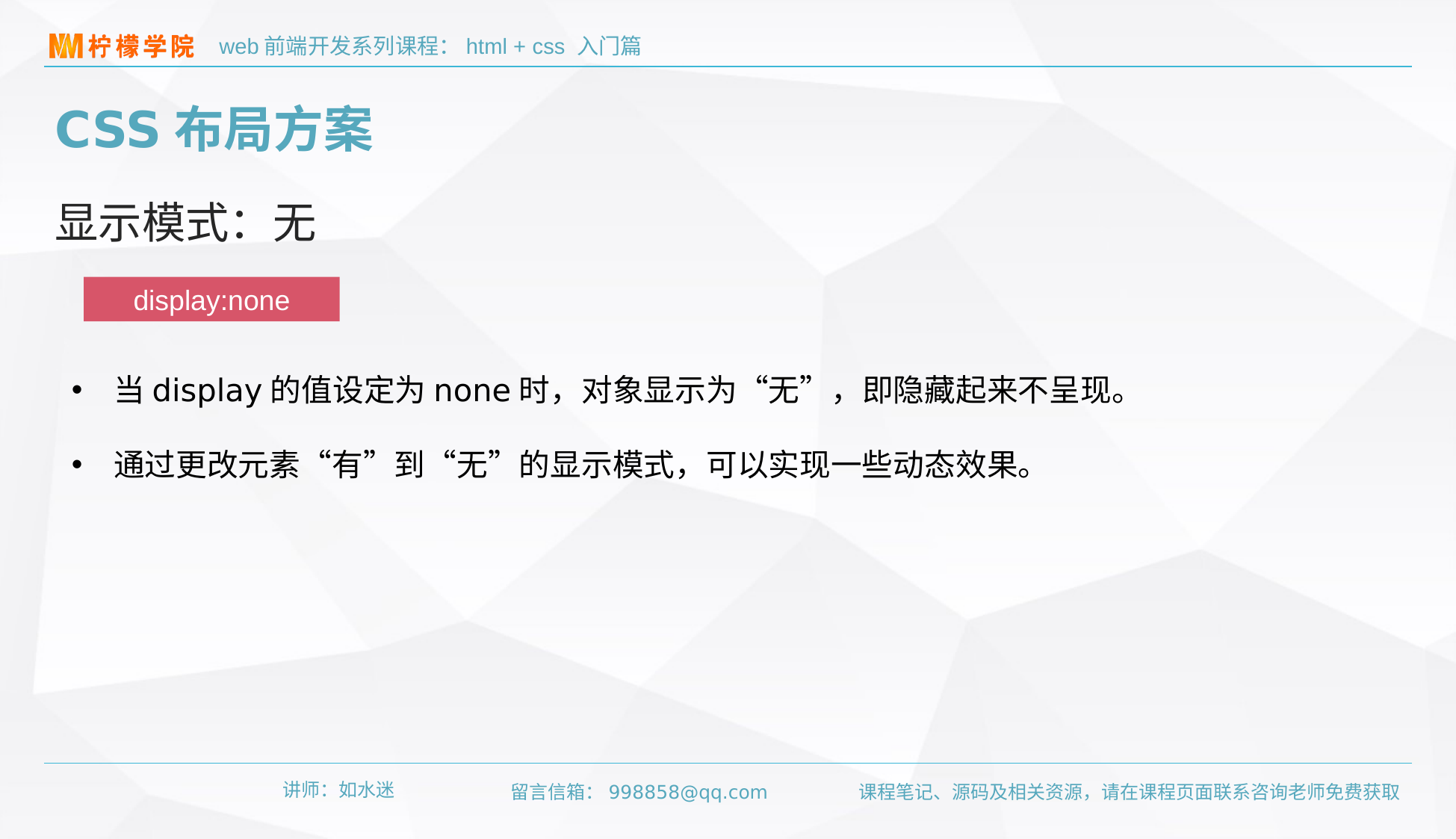

CSS布局方案
显示模式：无
display:none
当display的值设定为none时，对象显示为“无”，即隐藏起来不呈现。
通过更改元素“有”到“无”的显示模式，可以实现一些动态效果。